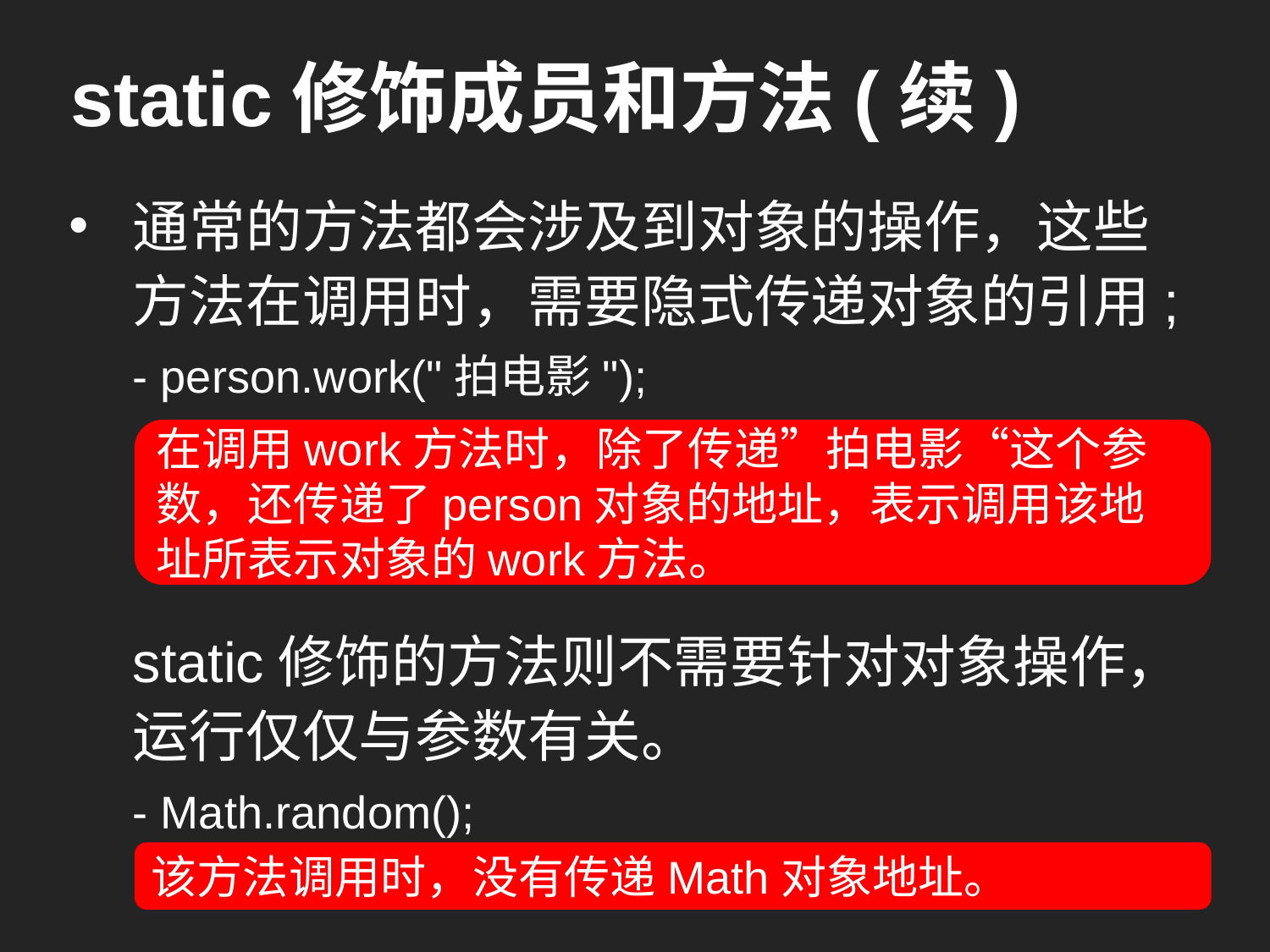

# static修饰成员和方法(续)
通常的方法都会涉及到对象的操作，这些方法在调用时，需要隐式传递对象的引用;
- person.work("拍电影");

static修饰的方法则不需要针对对象操作，运行仅仅与参数有关。
- Math.random();
在调用work方法时，除了传递”拍电影“这个参数，还传递了person对象的地址，表示调用该地址所表示对象的work方法。
该方法调用时，没有传递Math对象地址。